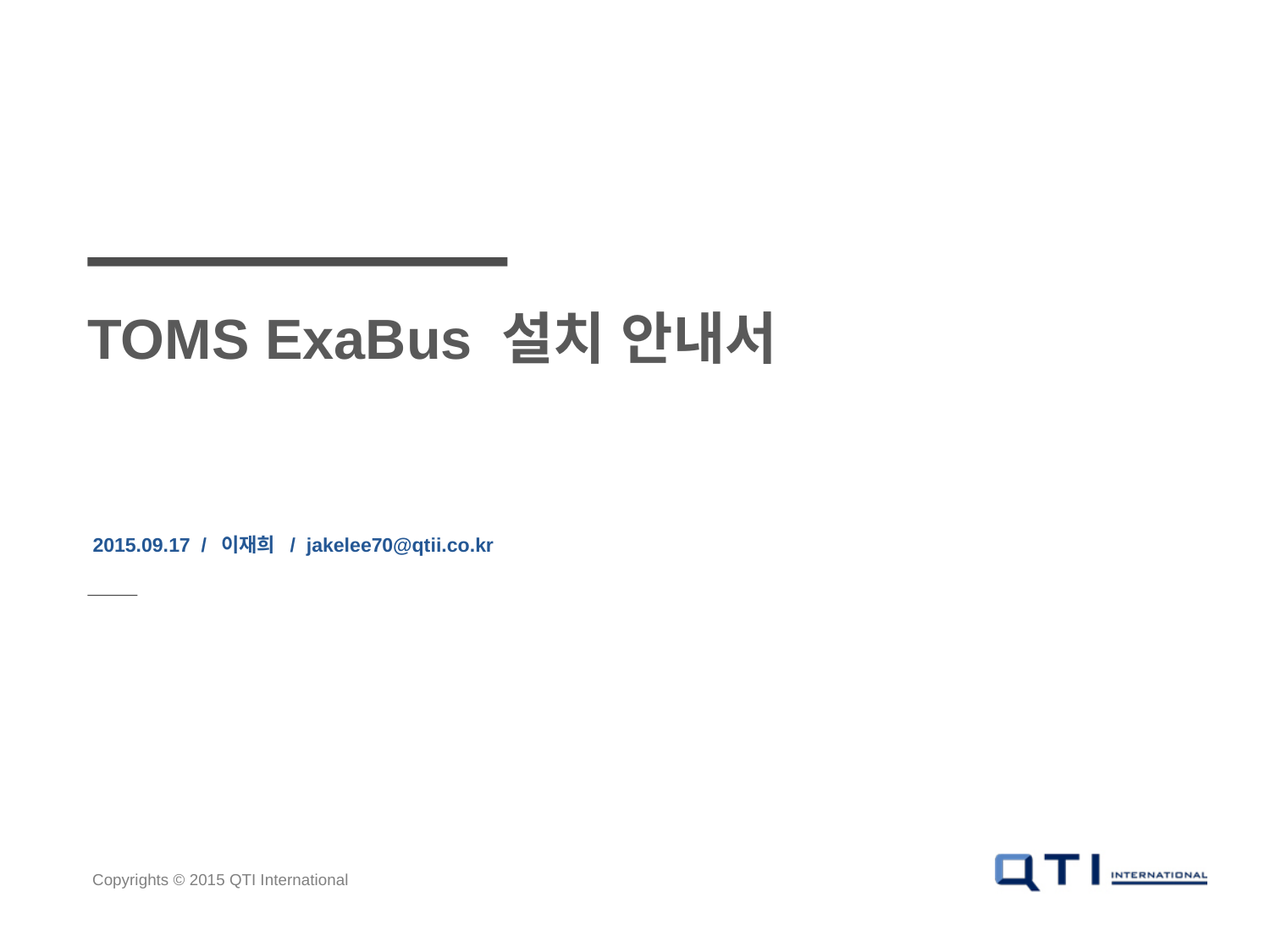

TOMS ExaBus 설치 안내서
2015.09.17  /  이재희  /  jakelee70@qtii.co.kr